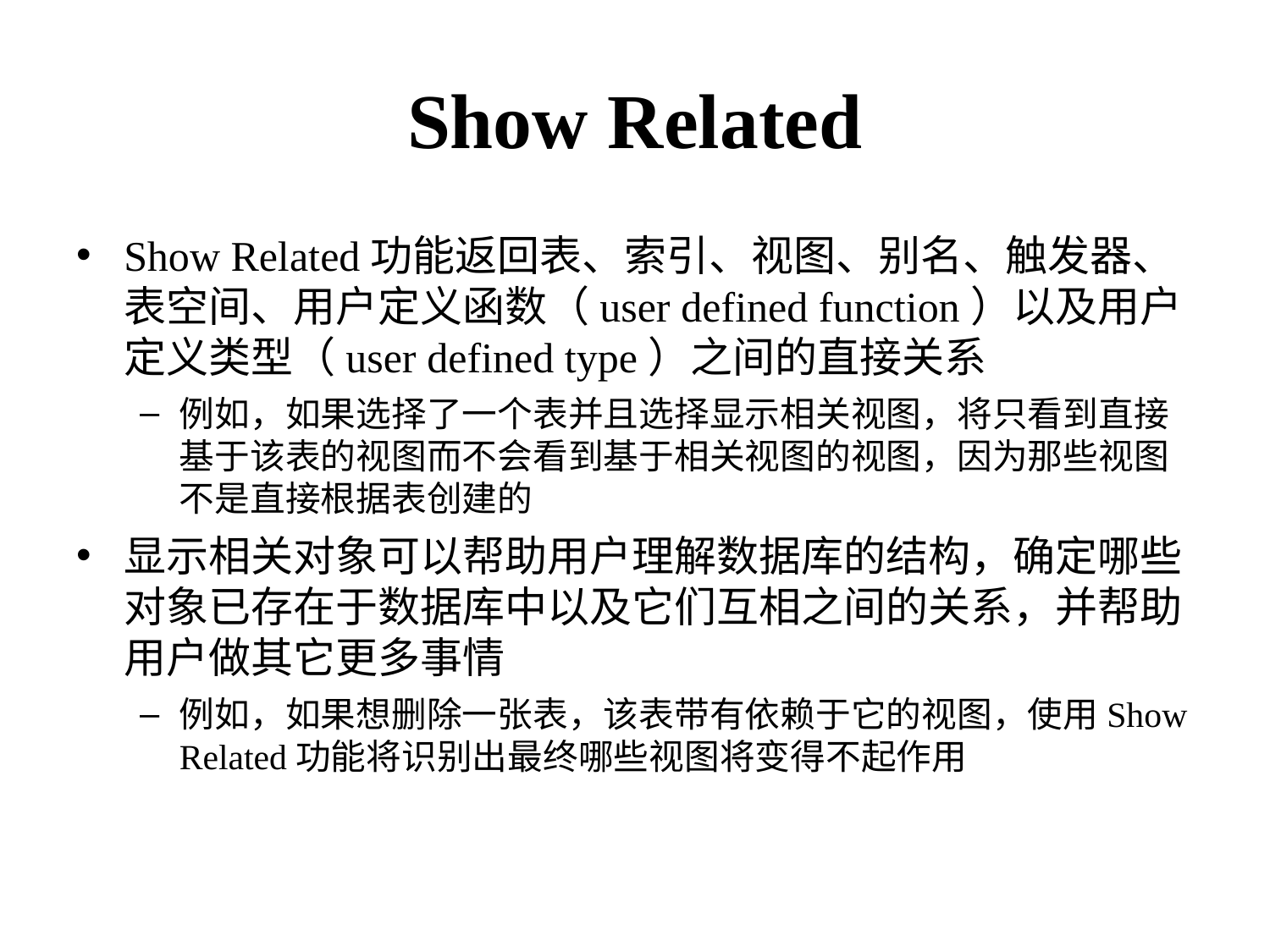

# Show Related
Show Related功能返回表、索引、视图、别名、触发器、表空间、用户定义函数（user defined function）以及用户定义类型（user defined type）之间的直接关系
例如，如果选择了一个表并且选择显示相关视图，将只看到直接基于该表的视图而不会看到基于相关视图的视图，因为那些视图不是直接根据表创建的
显示相关对象可以帮助用户理解数据库的结构，确定哪些对象已存在于数据库中以及它们互相之间的关系，并帮助用户做其它更多事情
例如，如果想删除一张表，该表带有依赖于它的视图，使用Show Related功能将识别出最终哪些视图将变得不起作用